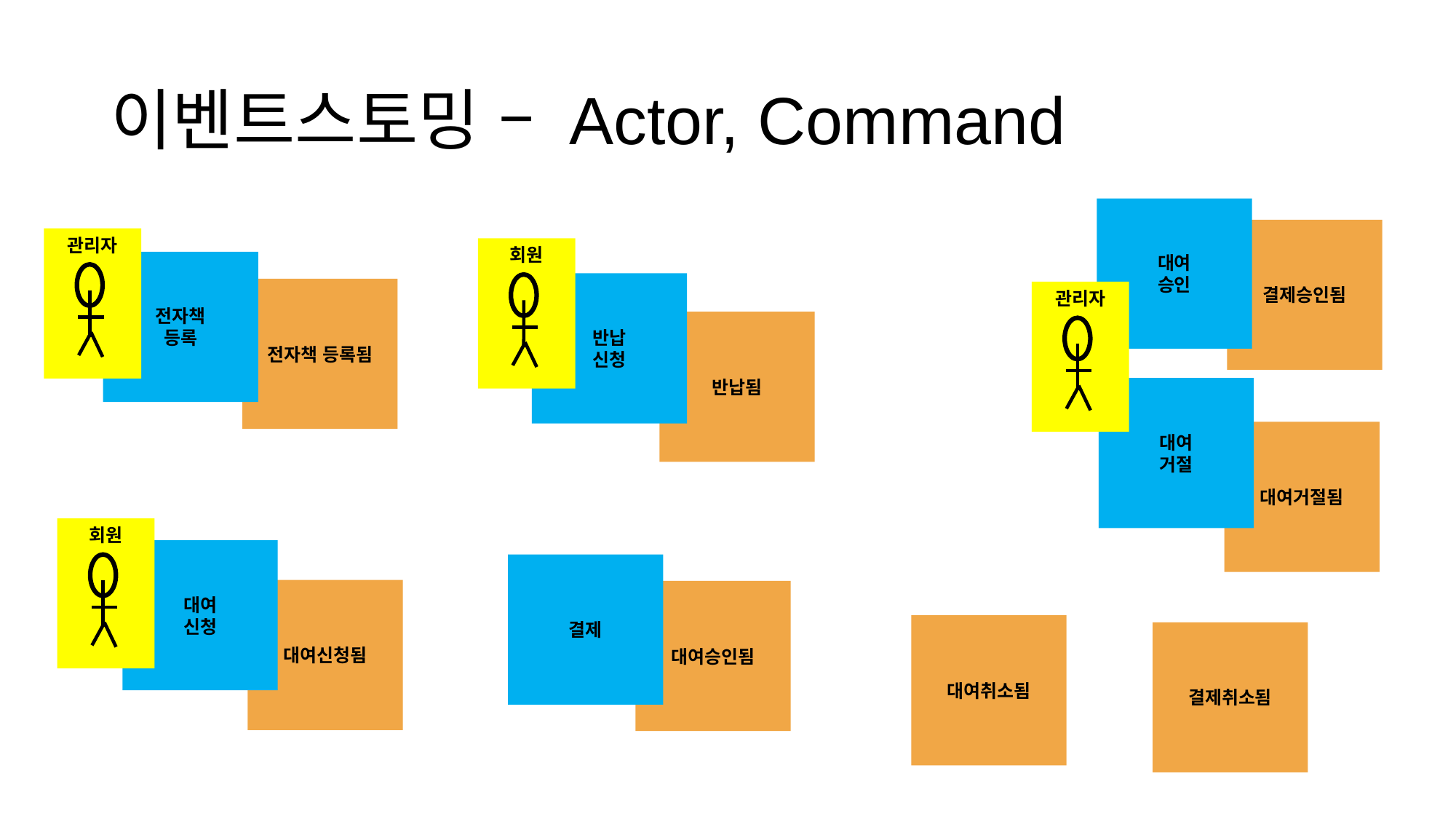

# 이벤트스토밍 – Actor, Command
대여
승인
결제승인됨
관리자

회원

전자책
등록
반납
신청
전자책 등록됨
관리자

반납됨
대여
거절
대여거절됨
회원

대여
신청
결제
대여신청됨
대여승인됨
대여취소됨
결제취소됨